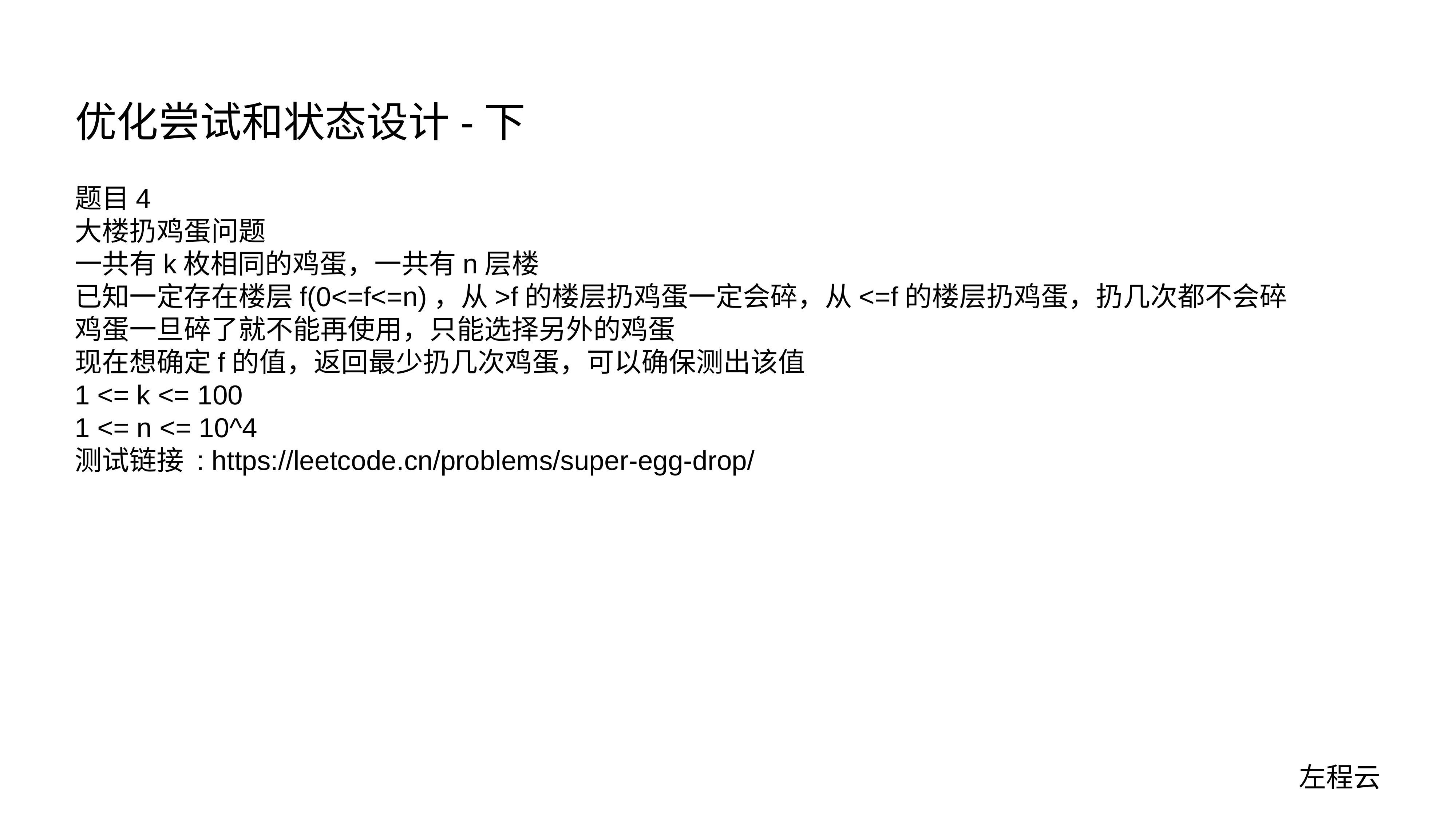

# 优化尝试和状态设计-下
题目4
大楼扔鸡蛋问题
一共有k枚相同的鸡蛋，一共有n层楼
已知一定存在楼层f(0<=f<=n)，从>f的楼层扔鸡蛋一定会碎，从<=f的楼层扔鸡蛋，扔几次都不会碎
鸡蛋一旦碎了就不能再使用，只能选择另外的鸡蛋
现在想确定f的值，返回最少扔几次鸡蛋，可以确保测出该值
1 <= k <= 100
1 <= n <= 10^4
测试链接 : https://leetcode.cn/problems/super-egg-drop/
左程云